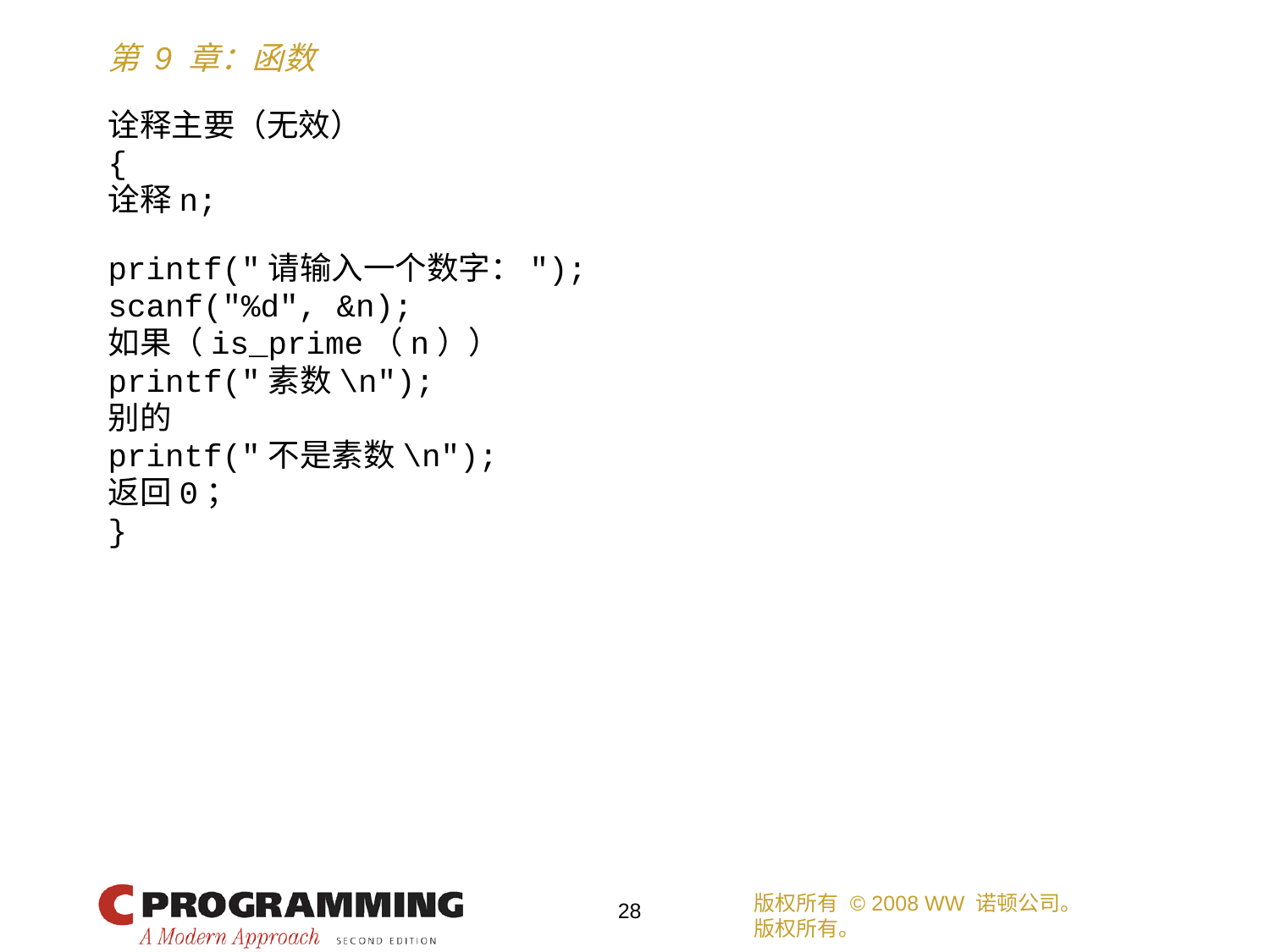

诠释主要（无效）
{
诠释n;

printf("请输入一个数字：");
scanf("%d", &n);
如果（is_prime（n））
printf("素数\n");
别的
printf("不是素数\n");
返回0；
}
版权所有 © 2008 WW 诺顿公司。
版权所有。
28